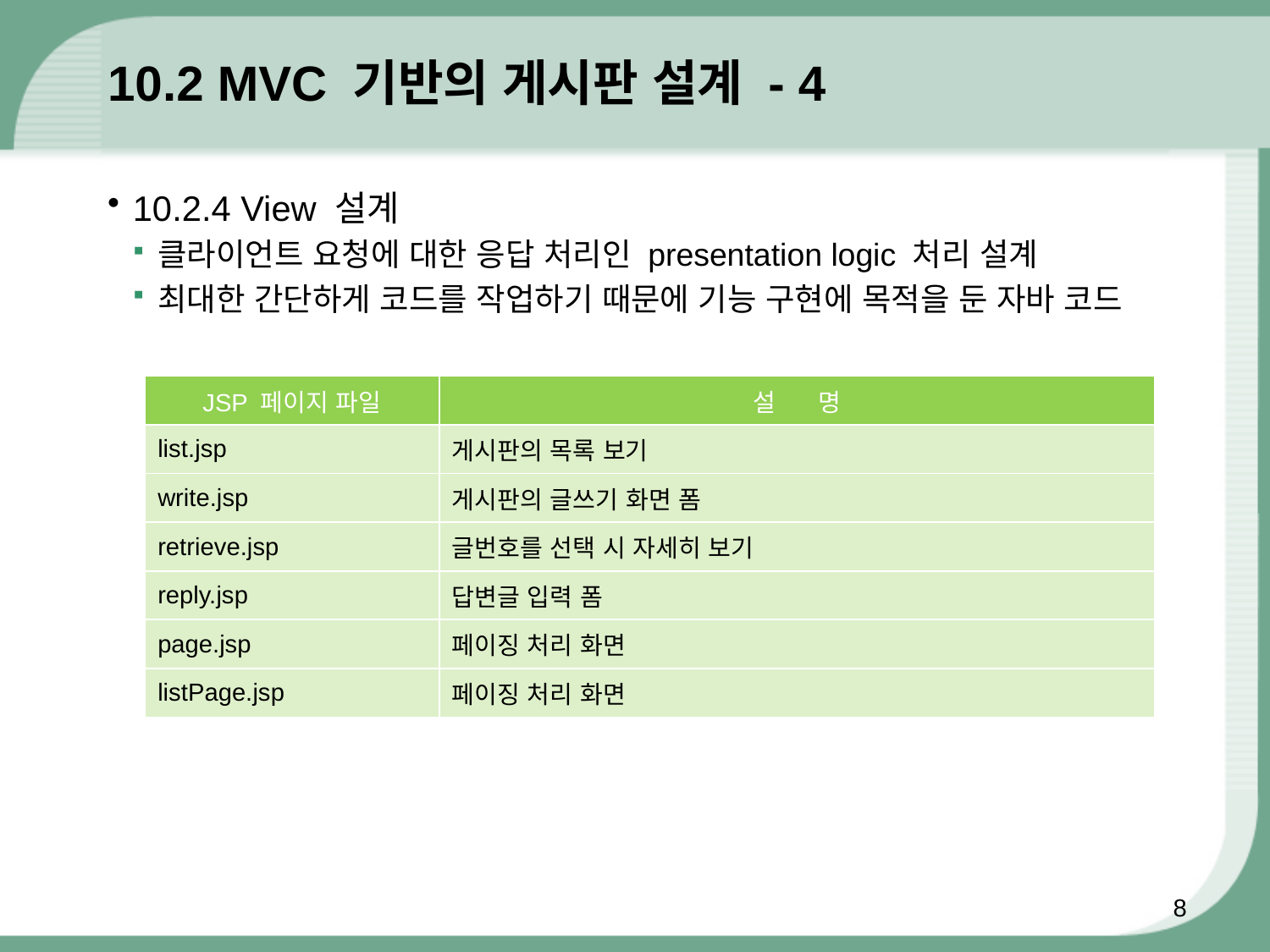

# 10.2 MVC 기반의 게시판 설계 - 4
10.2.4 View 설계
클라이언트 요청에 대한 응답 처리인 presentation logic 처리 설계
최대한 간단하게 코드를 작업하기 때문에 기능 구현에 목적을 둔 자바 코드
| JSP 페이지 파일 | 설 명 |
| --- | --- |
| list.jsp | 게시판의 목록 보기 |
| write.jsp | 게시판의 글쓰기 화면 폼 |
| retrieve.jsp | 글번호를 선택 시 자세히 보기 |
| reply.jsp | 답변글 입력 폼 |
| page.jsp | 페이징 처리 화면 |
| listPage.jsp | 페이징 처리 화면 |
8